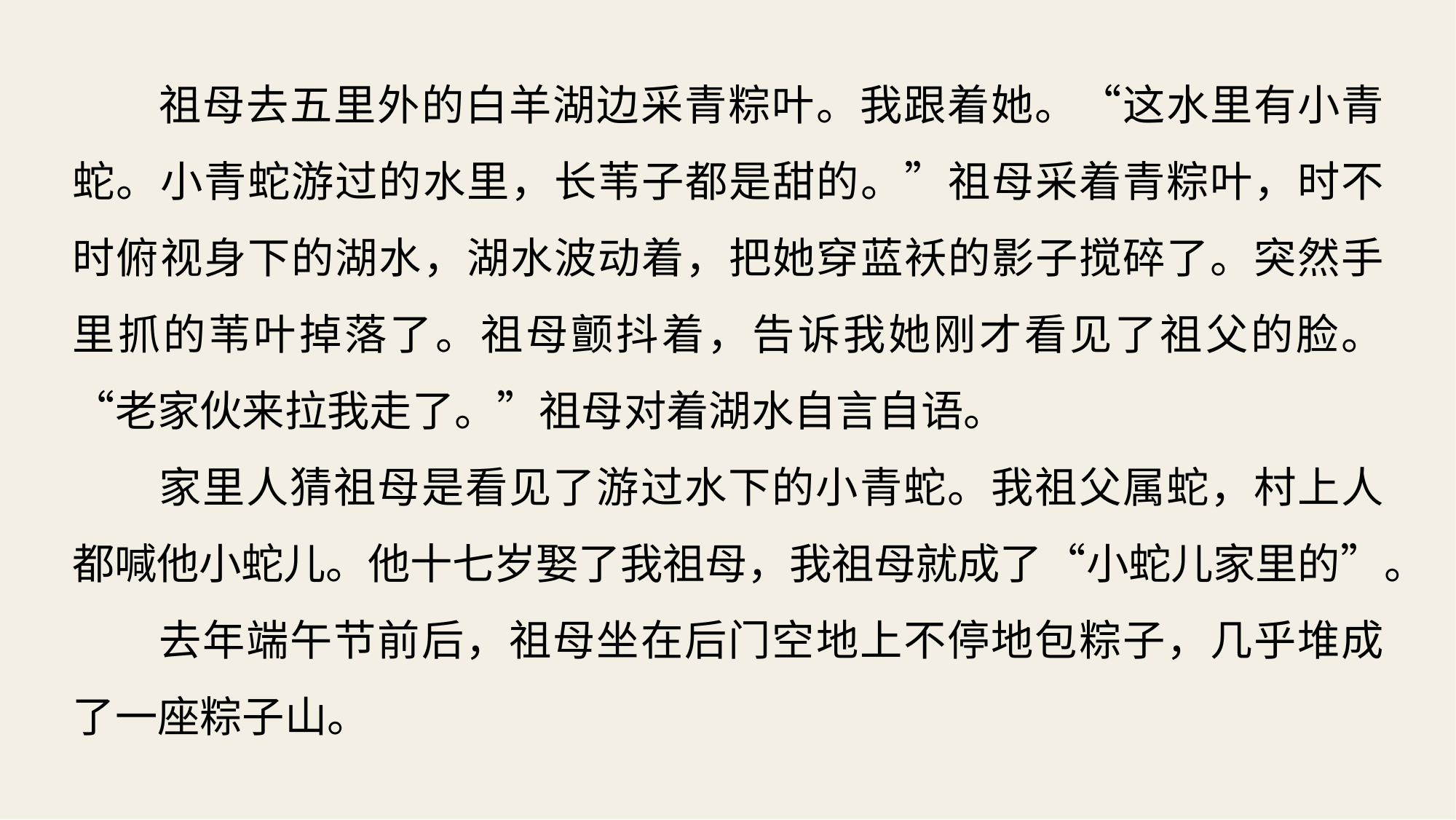

祖母去五里外的白羊湖边采青粽叶。我跟着她。“这水里有小青蛇。小青蛇游过的水里，长苇子都是甜的。”祖母采着青粽叶，时不时俯视身下的湖水，湖水波动着，把她穿蓝袄的影子搅碎了。突然手里抓的苇叶掉落了。祖母颤抖着，告诉我她刚才看见了祖父的脸。“老家伙来拉我走了。”祖母对着湖水自言自语。
家里人猜祖母是看见了游过水下的小青蛇。我祖父属蛇，村上人都喊他小蛇儿。他十七岁娶了我祖母，我祖母就成了“小蛇儿家里的”。
去年端午节前后，祖母坐在后门空地上不停地包粽子，几乎堆成了一座粽子山。